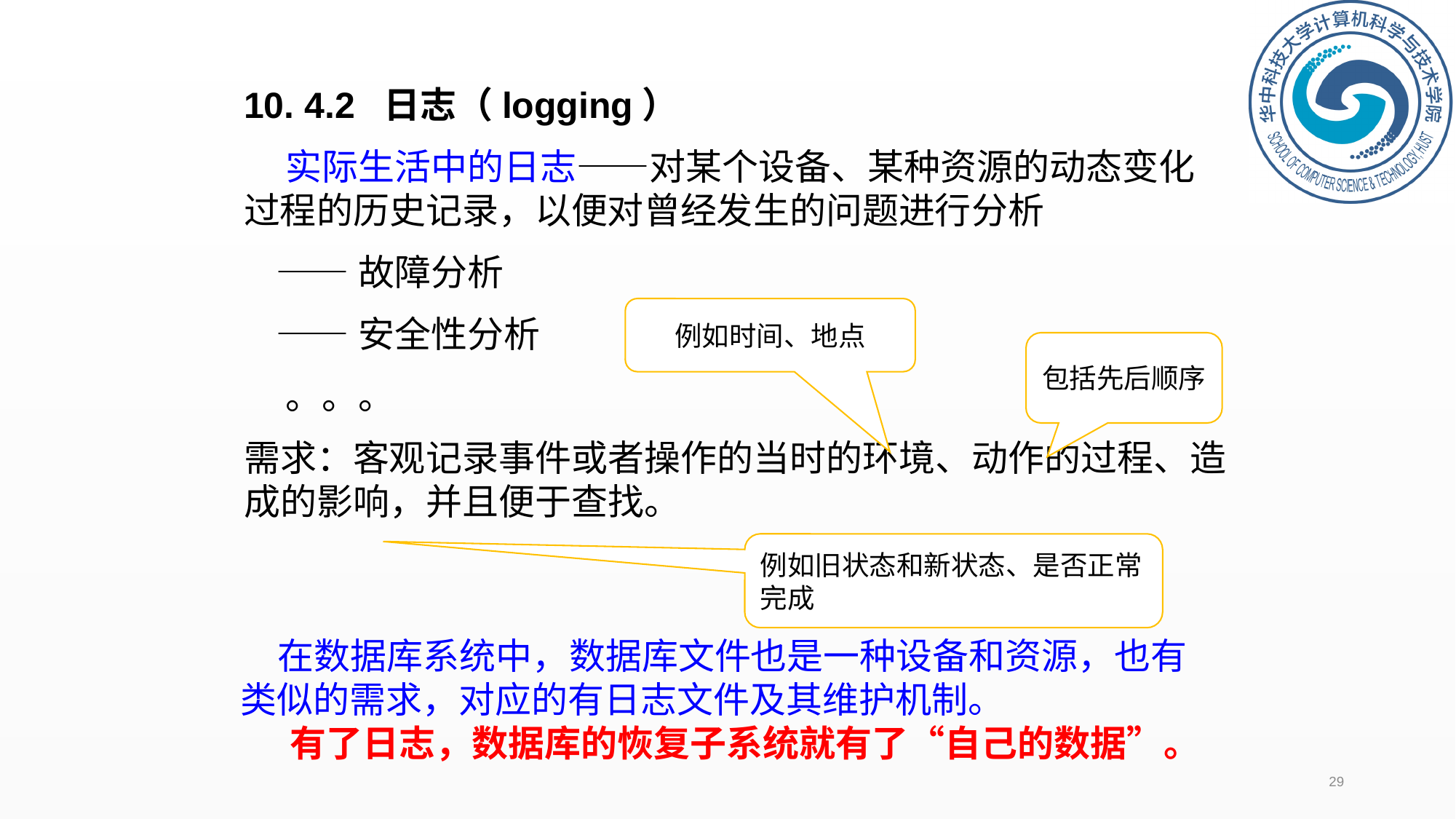

10. 4.2  日志（logging）
    实际生活中的日志——对某个设备、某种资源的动态变化过程的历史记录，以便对曾经发生的问题进行分析
    ——故障分析
    ——安全性分析
    。。。
需求：客观记录事件或者操作的当时的环境、动作的过程、造成的影响，并且便于查找。
例如时间、地点
包括先后顺序
例如旧状态和新状态、是否正常完成
     在数据库系统中，数据库文件也是一种设备和资源，也有类似的需求，对应的有日志文件及其维护机制。
     有了日志，数据库的恢复子系统就有了“自己的数据”。
29